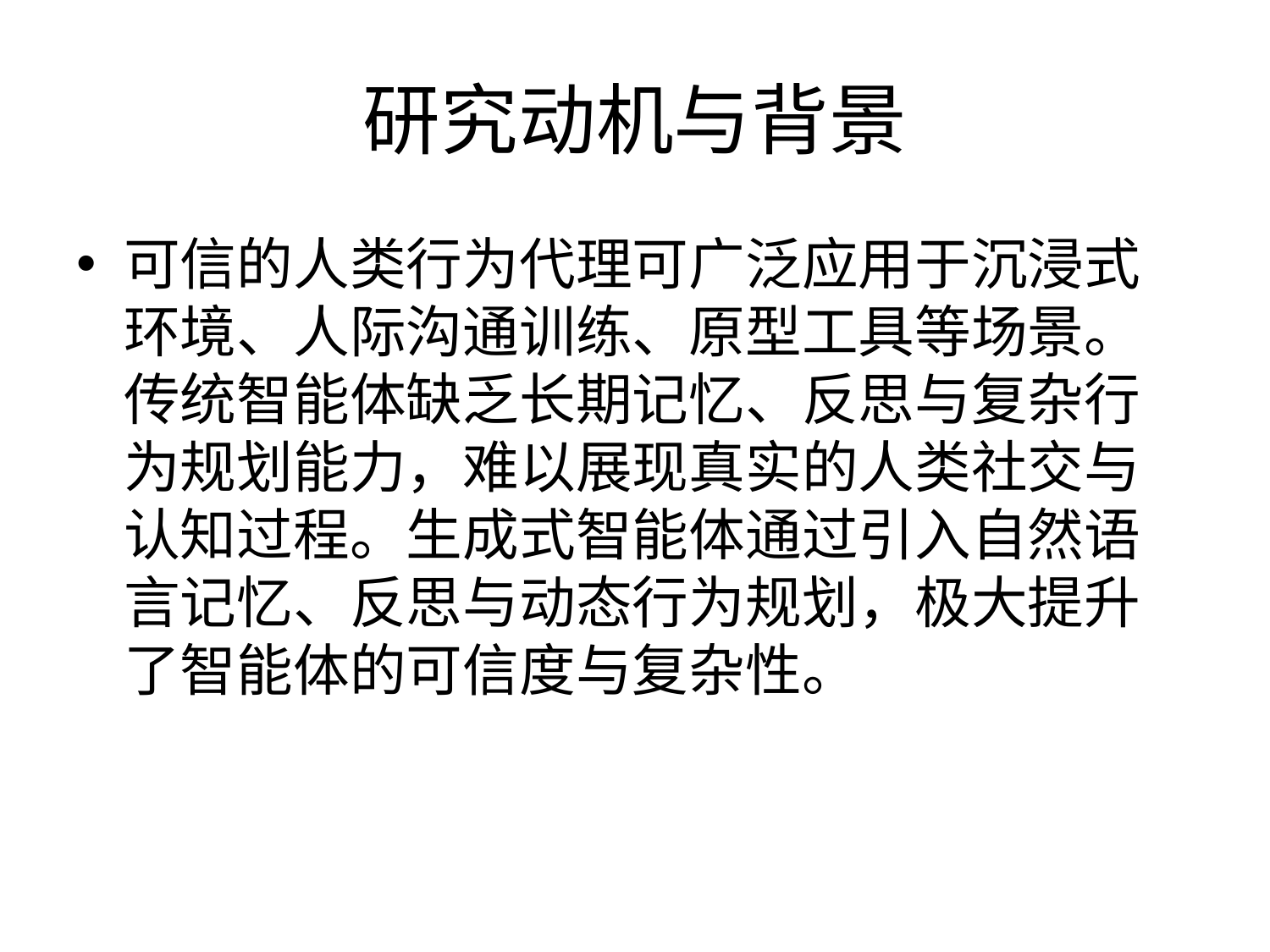

# 研究动机与背景
可信的人类行为代理可广泛应用于沉浸式环境、人际沟通训练、原型工具等场景。传统智能体缺乏长期记忆、反思与复杂行为规划能力，难以展现真实的人类社交与认知过程。生成式智能体通过引入自然语言记忆、反思与动态行为规划，极大提升了智能体的可信度与复杂性。